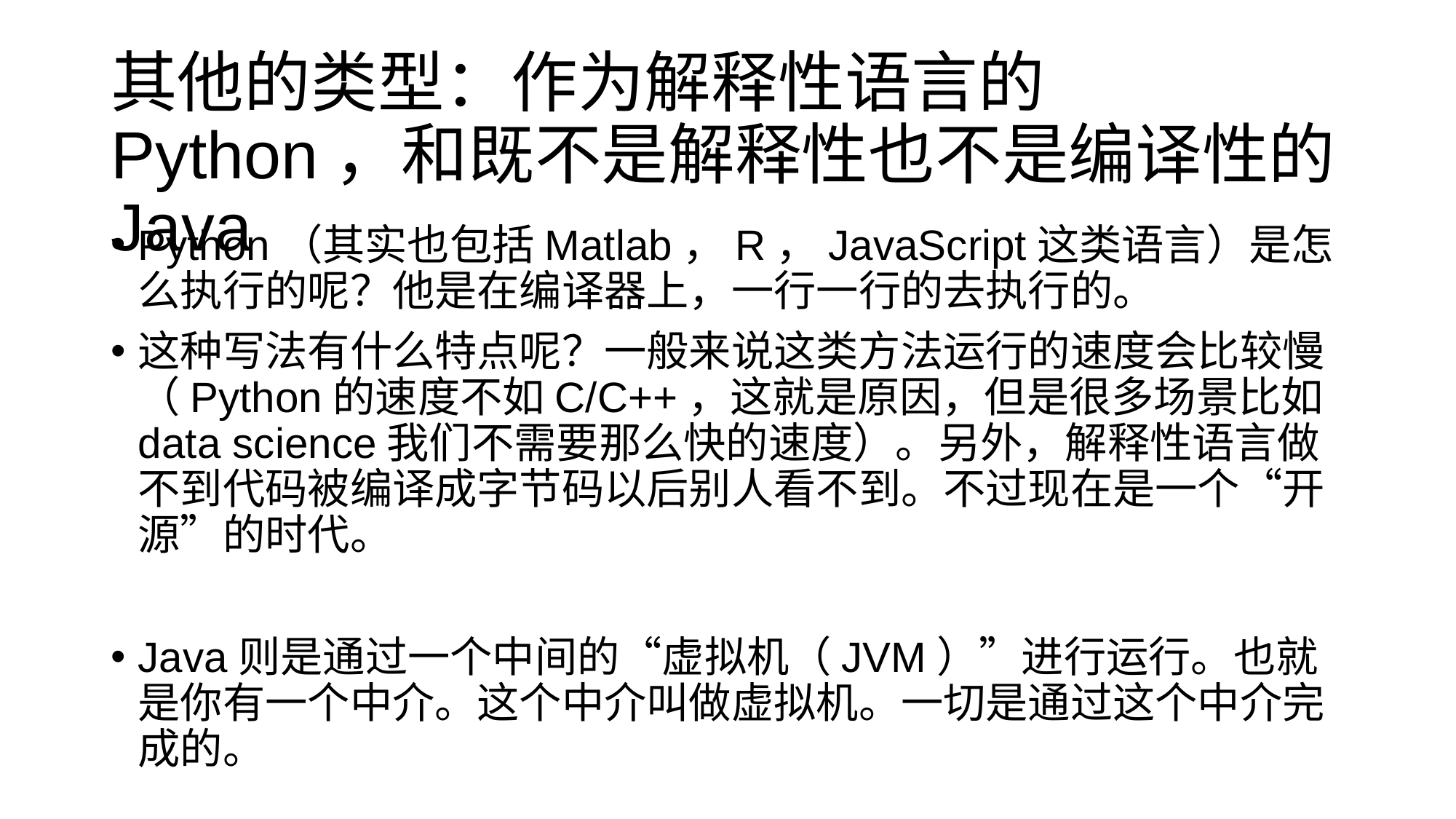

# 其他的类型：作为解释性语言的Python，和既不是解释性也不是编译性的Java
Python（其实也包括Matlab，R，JavaScript这类语言）是怎么执行的呢？他是在编译器上，一行一行的去执行的。
这种写法有什么特点呢？一般来说这类方法运行的速度会比较慢（Python的速度不如C/C++，这就是原因，但是很多场景比如data science我们不需要那么快的速度）。另外，解释性语言做不到代码被编译成字节码以后别人看不到。不过现在是一个“开源”的时代。

Java则是通过一个中间的“虚拟机（JVM）”进行运行。也就是你有一个中介。这个中介叫做虚拟机。一切是通过这个中介完成的。